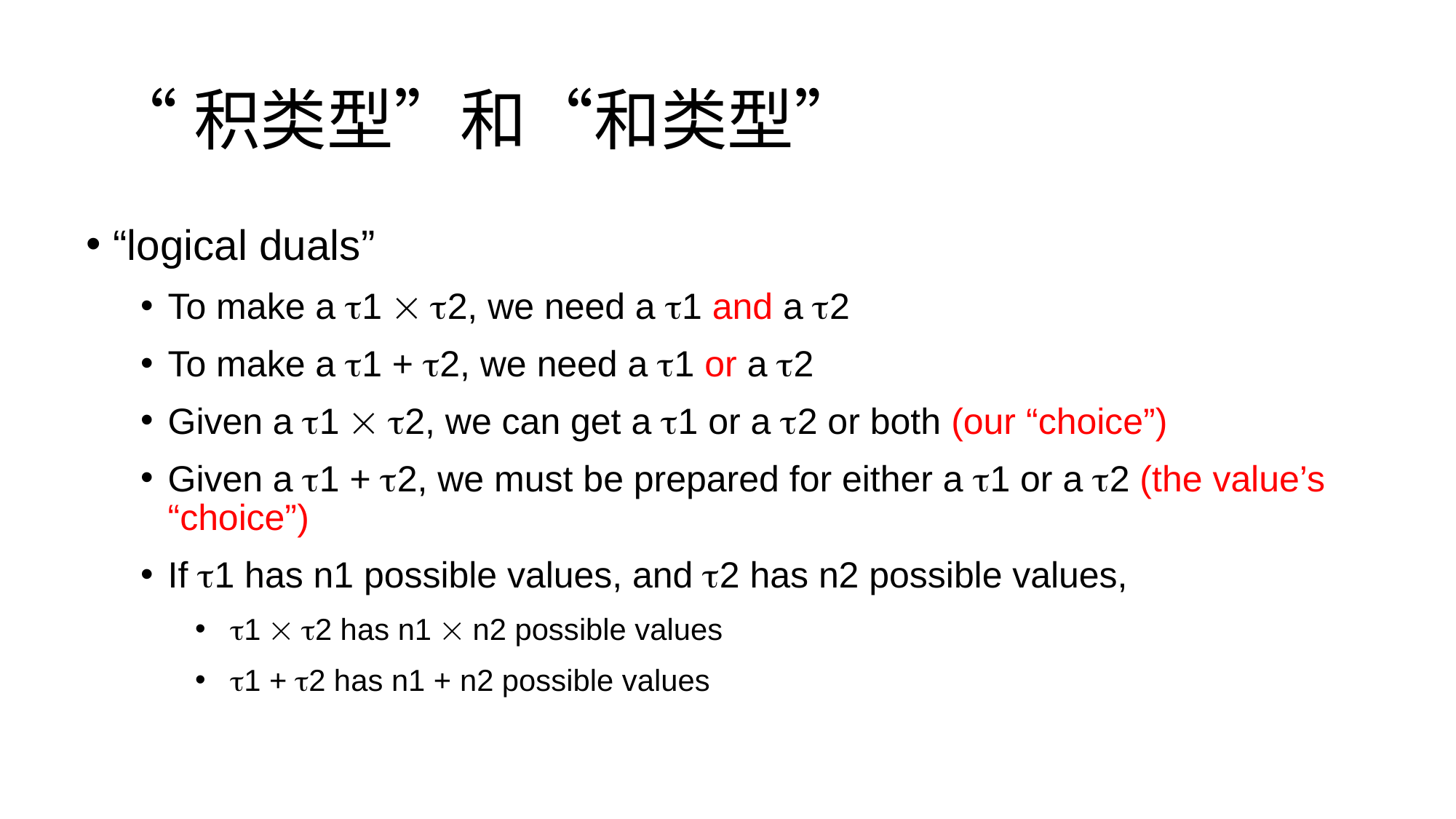

# “积类型”和“和类型”
“logical duals”
To make a τ1 × τ2, we need a τ1 and a τ2
To make a τ1 + τ2, we need a τ1 or a τ2
Given a τ1 × τ2, we can get a τ1 or a τ2 or both (our “choice”)
Given a τ1 + τ2, we must be prepared for either a τ1 or a τ2 (the value’s “choice”)
If τ1 has n1 possible values, and τ2 has n2 possible values,
 τ1 × τ2 has n1 × n2 possible values
 τ1 + τ2 has n1 + n2 possible values